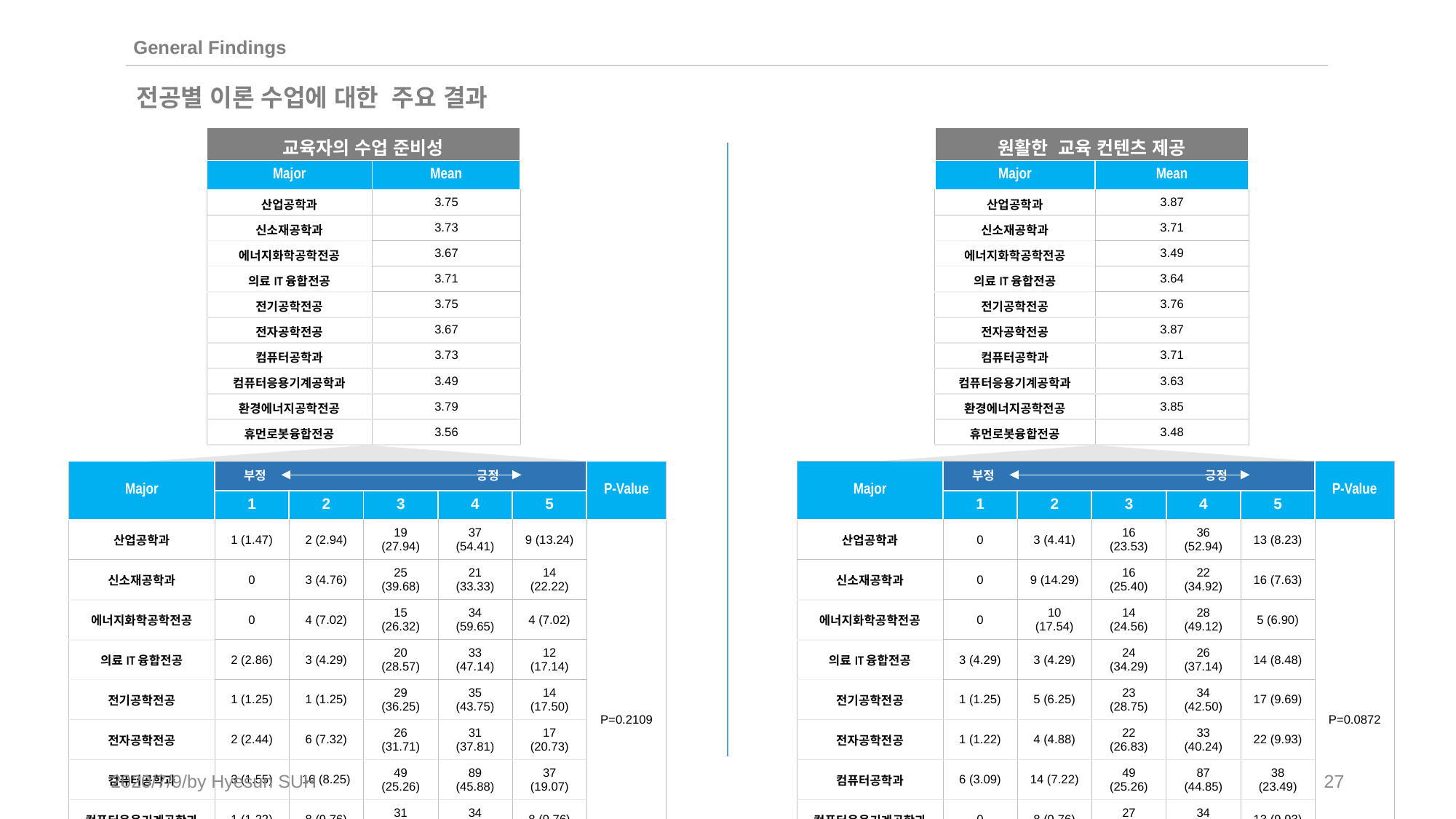

General Findings
전공별 이론 수업에 대한  주요 결과
| 교육자의 수업 준비성 |  |
| --- | --- |
| Major | Mean |
| 산업공학과 | 3.75 |
| 신소재공학과 | 3.73 |
| 에너지화학공학전공 | 3.67 |
| 의료IT융합전공 | 3.71 |
| 전기공학전공 | 3.75 |
| 전자공학전공 | 3.67 |
| 컴퓨터공학과 | 3.73 |
| 컴퓨터응용기계공학과 | 3.49 |
| 환경에너지공학전공 | 3.79 |
| 휴먼로봇융합전공 | 3.56 |
| 원활한 교육 컨텐츠 제공 |  |
| --- | --- |
| Major | Mean |
| 산업공학과 | 3.87 |
| 신소재공학과 | 3.71 |
| 에너지화학공학전공 | 3.49 |
| 의료IT융합전공 | 3.64 |
| 전기공학전공 | 3.76 |
| 전자공학전공 | 3.87 |
| 컴퓨터공학과 | 3.71 |
| 컴퓨터응용기계공학과 | 3.63 |
| 환경에너지공학전공 | 3.85 |
| 휴먼로봇융합전공 | 3.48 |

| Major |  |  |  |  |  | P-Value |
| --- | --- | --- | --- | --- | --- | --- |
|  | 1 | 2 | 3 | 4 | 5 |  |
| 산업공학과 | 1 (1.47) | 2 (2.94) | 19 (27.94) | 37 (54.41) | 9 (13.24) | P=0.2109 |
| 신소재공학과 | 0 | 3 (4.76) | 25 (39.68) | 21 (33.33) | 14 (22.22) |  |
| 에너지화학공학전공 | 0 | 4 (7.02) | 15 (26.32) | 34 (59.65) | 4 (7.02) |  |
| 의료IT융합전공 | 2 (2.86) | 3 (4.29) | 20 (28.57) | 33 (47.14) | 12 (17.14) |  |
| 전기공학전공 | 1 (1.25) | 1 (1.25) | 29 (36.25) | 35 (43.75) | 14 (17.50) |  |
| 전자공학전공 | 2 (2.44) | 6 (7.32) | 26 (31.71) | 31 (37.81) | 17 (20.73) |  |
| 컴퓨터공학과 | 3 (1.55) | 16 (8.25) | 49 (25.26) | 89 (45.88) | 37 (19.07) |  |
| 컴퓨터응용기계공학과 | 1 (1.22) | 8 (9.76) | 31 (37.81) | 34 (41.46) | 8 (9.76) |  |
| 환경에너지공학전공 | 2 (3.03) | 3 (4.55) | 16 (24.24) | 31 (46.97) | 14 (21.21) |  |
| 휴먼로봇융합전공 | 2 (3.13) | 2 (3.13) | 23 (35.94) | 32 (50.00) | 5 (7.81) |  |
| Major |  |  |  |  |  | P-Value |
| --- | --- | --- | --- | --- | --- | --- |
|  | 1 | 2 | 3 | 4 | 5 |  |
| 산업공학과 | 0 | 3 (4.41) | 16 (23.53) | 36 (52.94) | 13 (8.23) | P=0.0872 |
| 신소재공학과 | 0 | 9 (14.29) | 16 (25.40) | 22 (34.92) | 16 (7.63) |  |
| 에너지화학공학전공 | 0 | 10 (17.54) | 14 (24.56) | 28 (49.12) | 5 (6.90) |  |
| 의료IT융합전공 | 3 (4.29) | 3 (4.29) | 24 (34.29) | 26 (37.14) | 14 (8.48) |  |
| 전기공학전공 | 1 (1.25) | 5 (6.25) | 23 (28.75) | 34 (42.50) | 17 (9.69) |  |
| 전자공학전공 | 1 (1.22) | 4 (4.88) | 22 (26.83) | 33 (40.24) | 22 (9.93) |  |
| 컴퓨터공학과 | 6 (3.09) | 14 (7.22) | 49 (25.26) | 87 (44.85) | 38 (23.49) |  |
| 컴퓨터응용기계공학과 | 0 | 8 (9.76) | 27 (32.93) | 34 (41.46) | 13 (9.93) |  |
| 환경에너지공학전공 | 1 (1.52) | 4 (6.06) | 14 (21.21) | 32 (48.49) | 15 (7.99) |  |
| 휴먼로봇융합전공 | 3 (4.69) | 6 (9.38) | 17 (26.56) | 33 (51.56) | 5 (7.75) |  |
부정                                                             긍정
부정                                                             긍정
2020/7/9/by Hyesun SUH
27